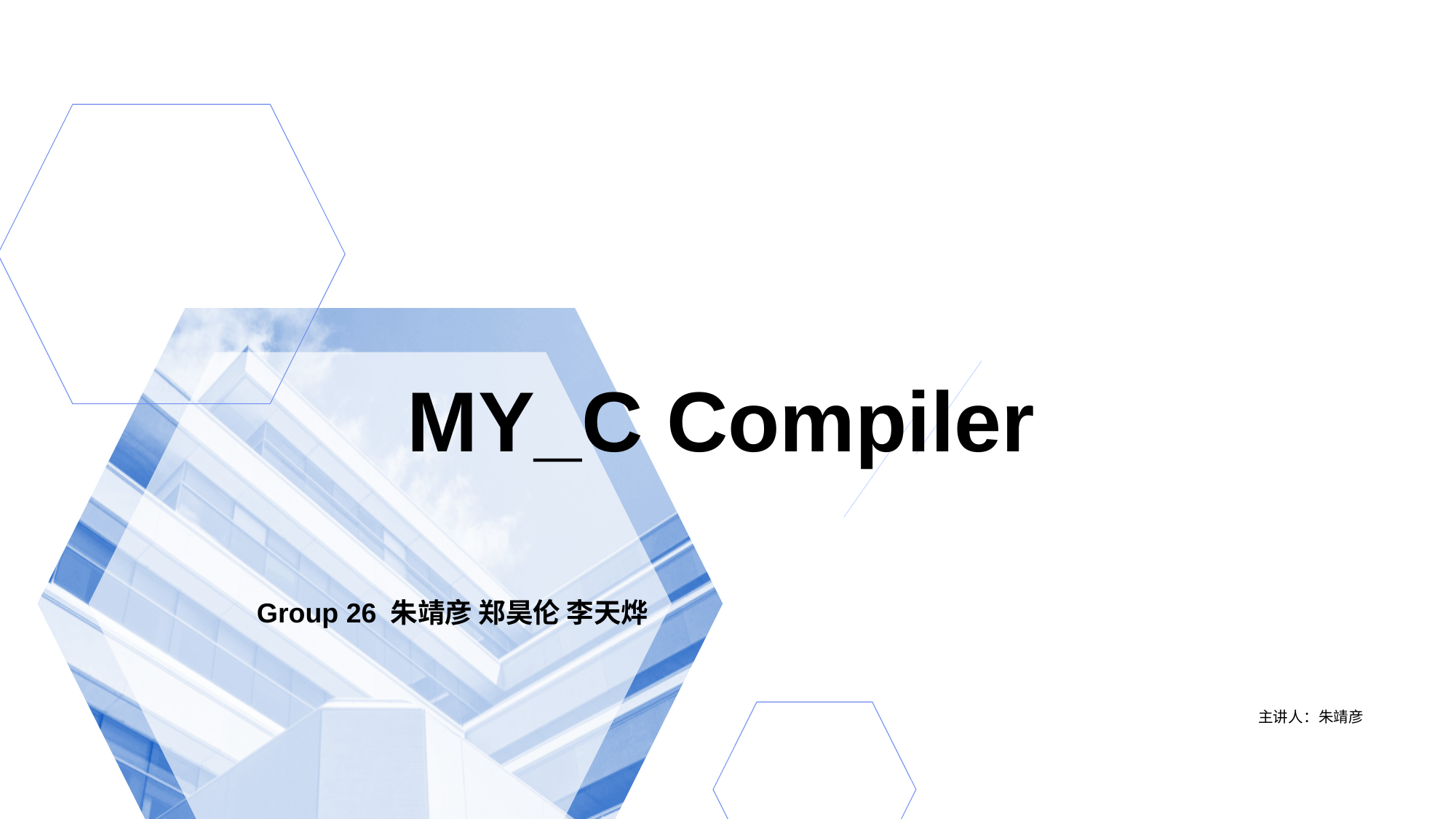

# MY_C Compiler
Group 26 朱靖彦 郑昊伦 李天烨
主讲人：朱靖彦